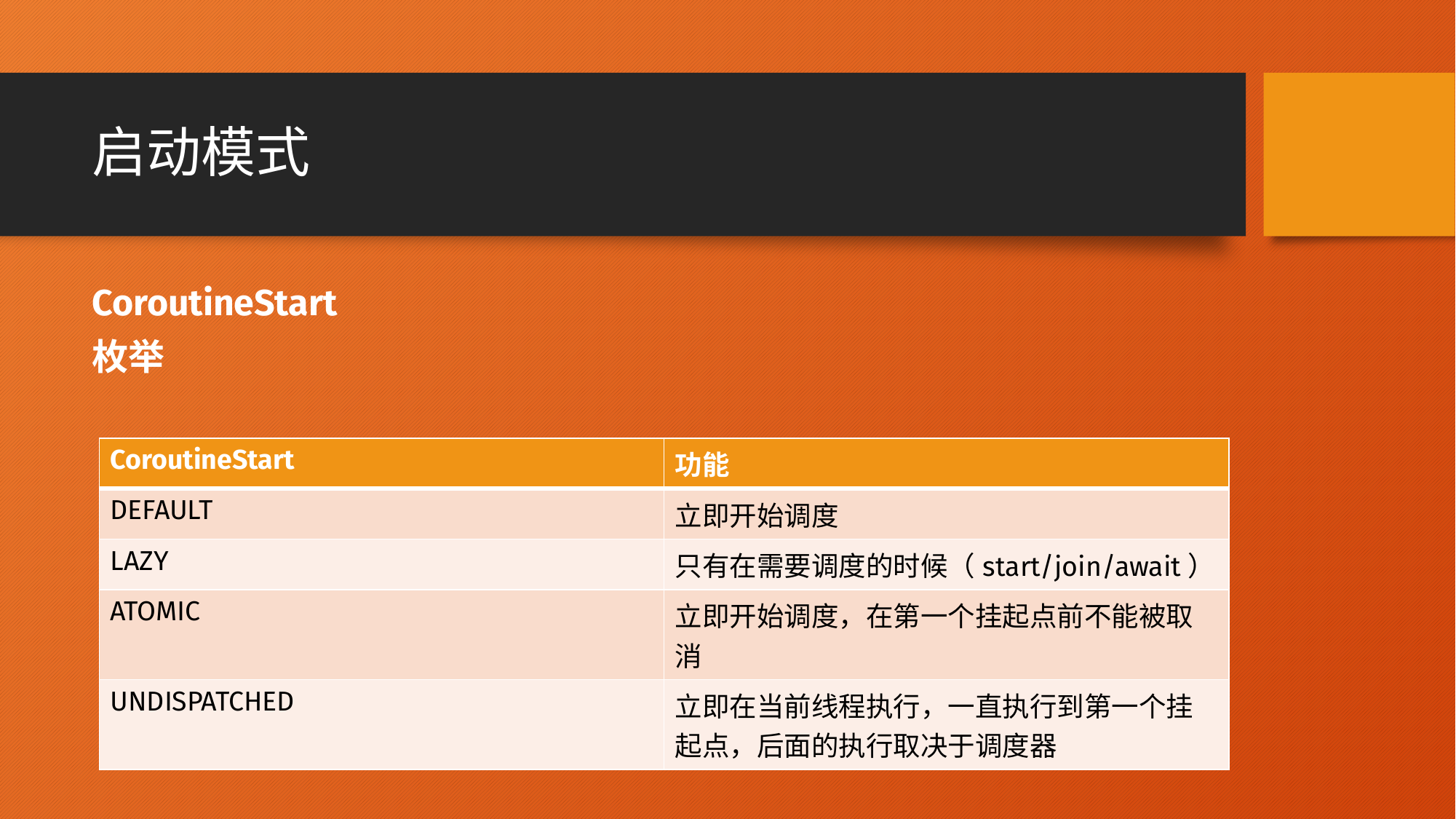

# 启动模式
CoroutineStart
枚举
| CoroutineStart | 功能 |
| --- | --- |
| DEFAULT | 立即开始调度 |
| LAZY | 只有在需要调度的时候（start/join/await） |
| ATOMIC | 立即开始调度，在第一个挂起点前不能被取消 |
| UNDISPATCHED | 立即在当前线程执行，一直执行到第一个挂起点，后面的执行取决于调度器 |